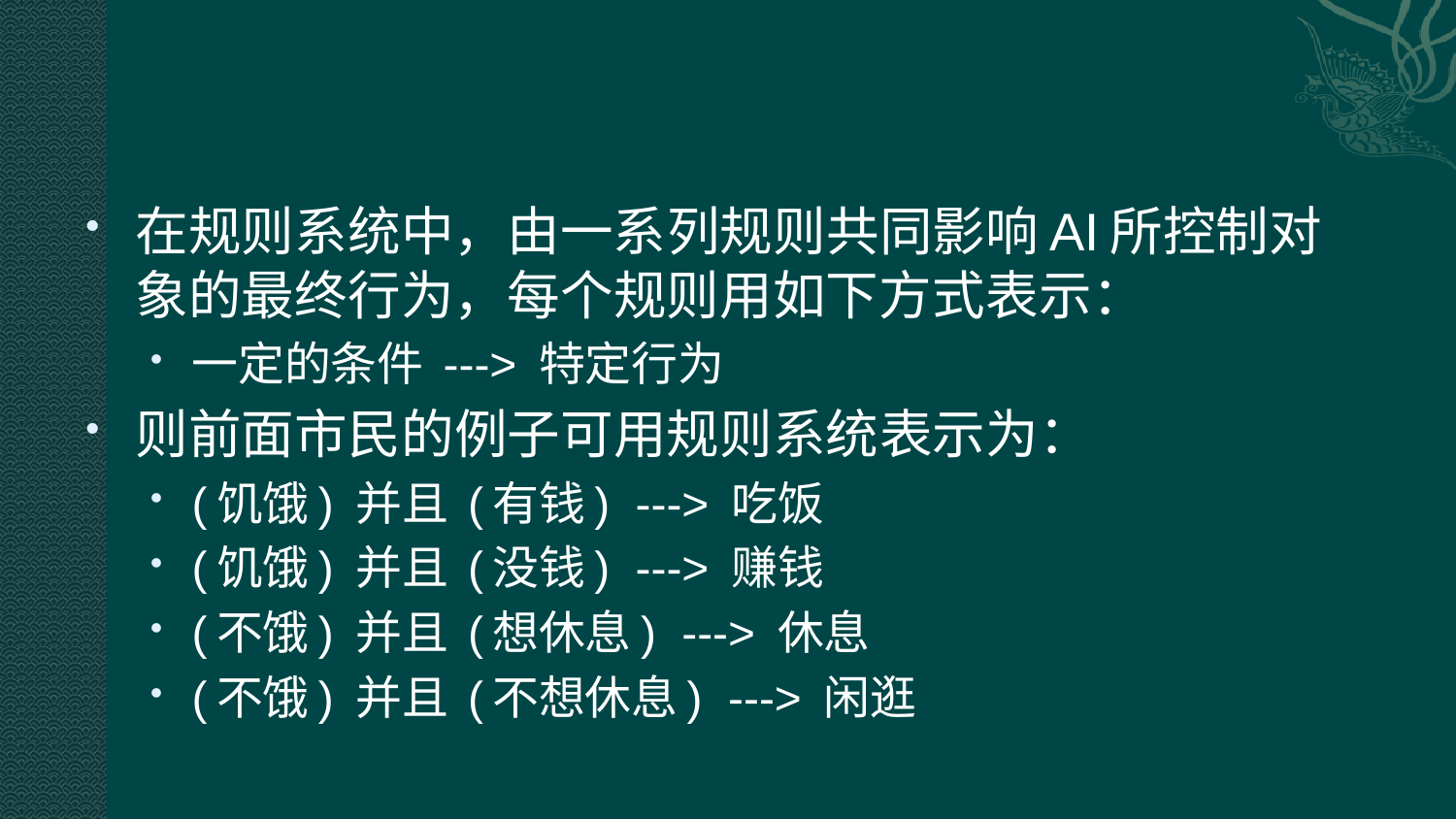

#
在规则系统中，由一系列规则共同影响AI所控制对象的最终行为，每个规则用如下方式表示：
一定的条件 ---> 特定行为
则前面市民的例子可用规则系统表示为：
(饥饿) 并且 (有钱)  ---> 吃饭
(饥饿) 并且 (没钱)  ---> 赚钱
(不饿) 并且 (想休息)  ---> 休息
(不饿) 并且 (不想休息)  ---> 闲逛